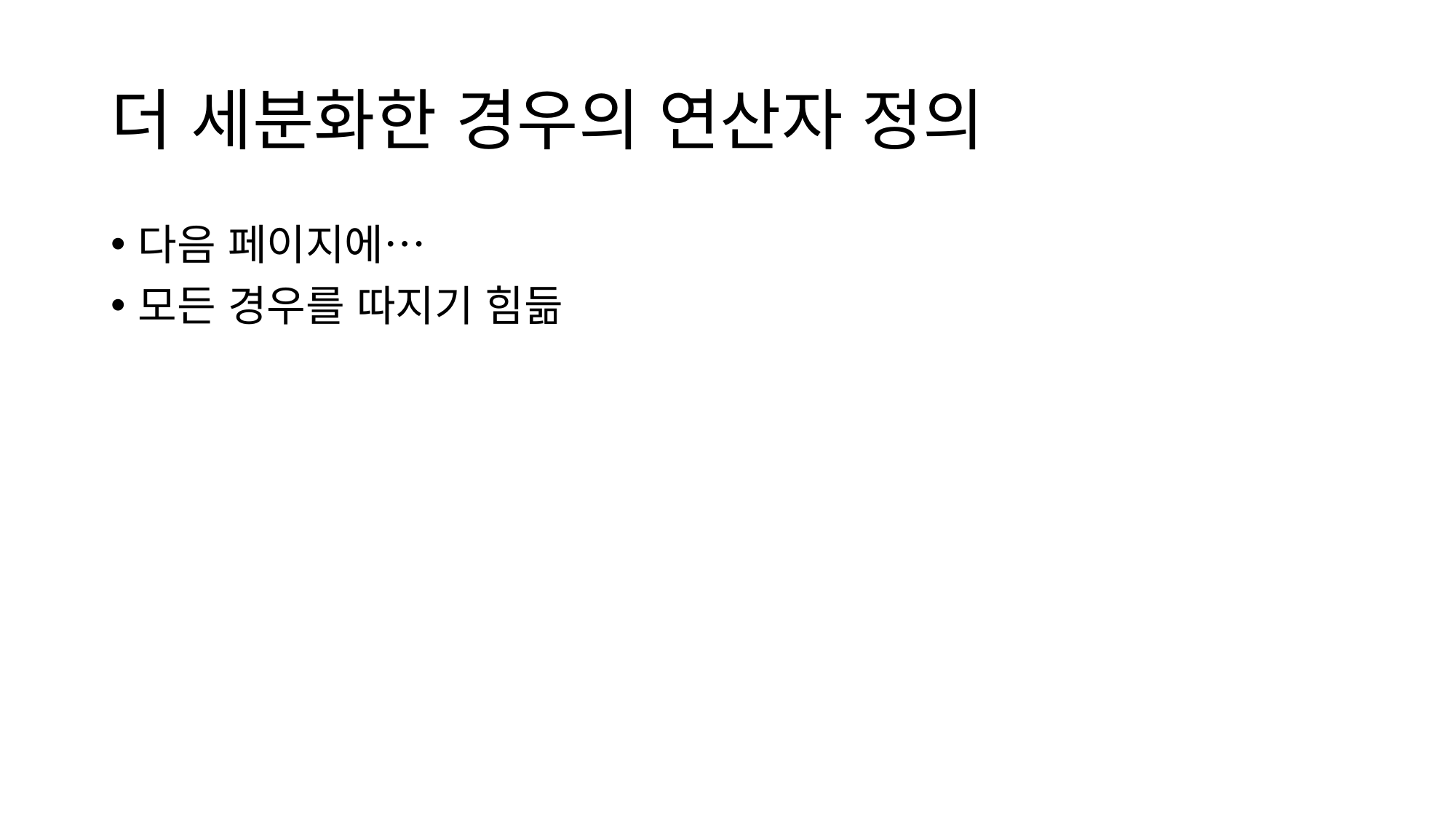

# 더 세분화한 경우의 연산자 정의
다음 페이지에…
모든 경우를 따지기 힘듦